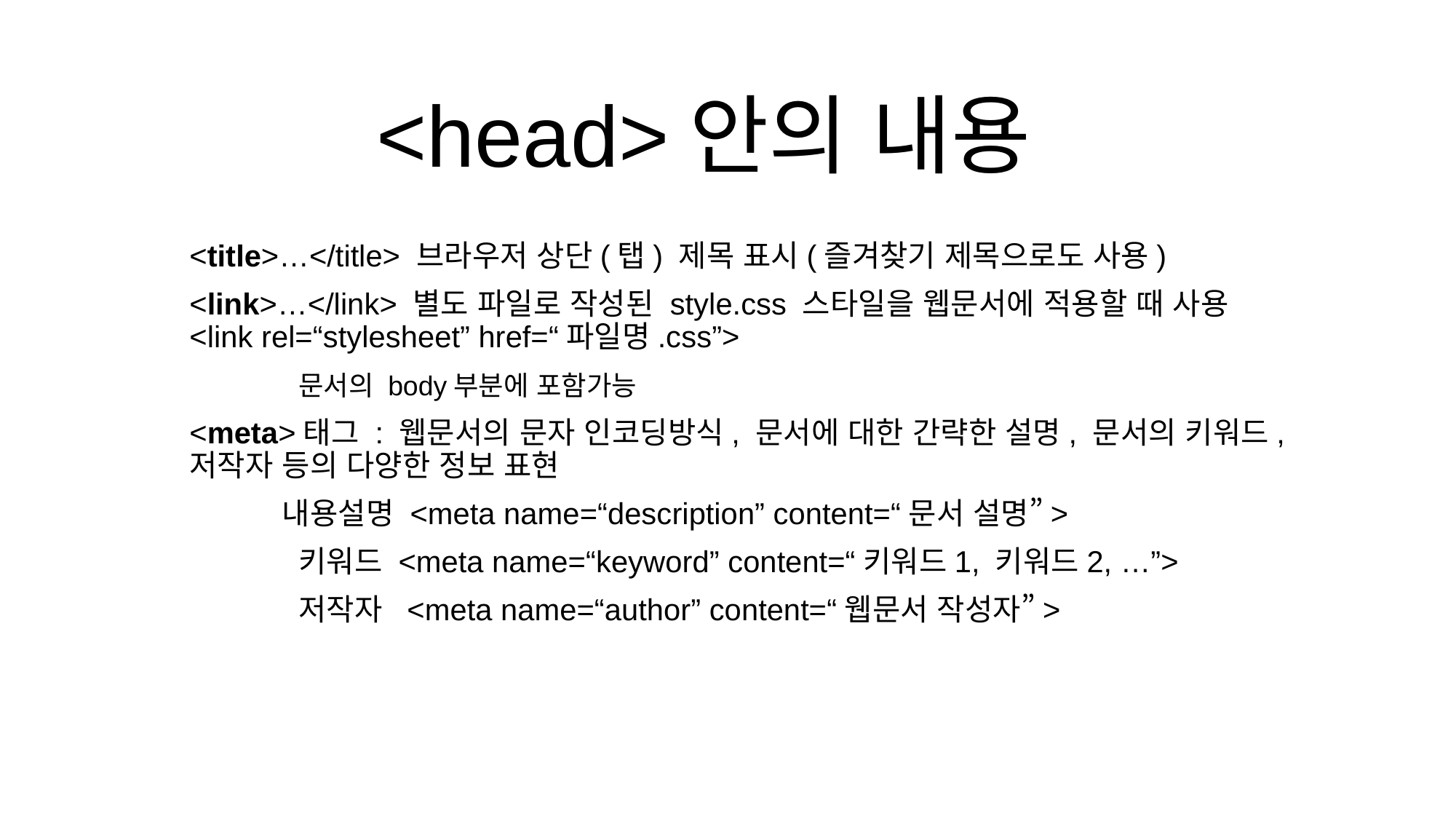

# <head>안의 내용
<title>…</title> 브라우저 상단(탭) 제목 표시(즐겨찾기 제목으로도 사용)
<link>…</link> 별도 파일로 작성된 style.css 스타일을 웹문서에 적용할 때 사용 <link rel=“stylesheet” href=“파일명.css”>
	문서의 body부분에 포함가능
<meta>태그 : 웹문서의 문자 인코딩방식, 문서에 대한 간략한 설명, 문서의 키워드, 저작자 등의 다양한 정보 표현
          내용설명 <meta name=“description” content=“문서 설명”>
	키워드 <meta name=“keyword” content=“키워드1, 키워드2, …”>
	저작자  <meta name=“author” content=“웹문서 작성자”>